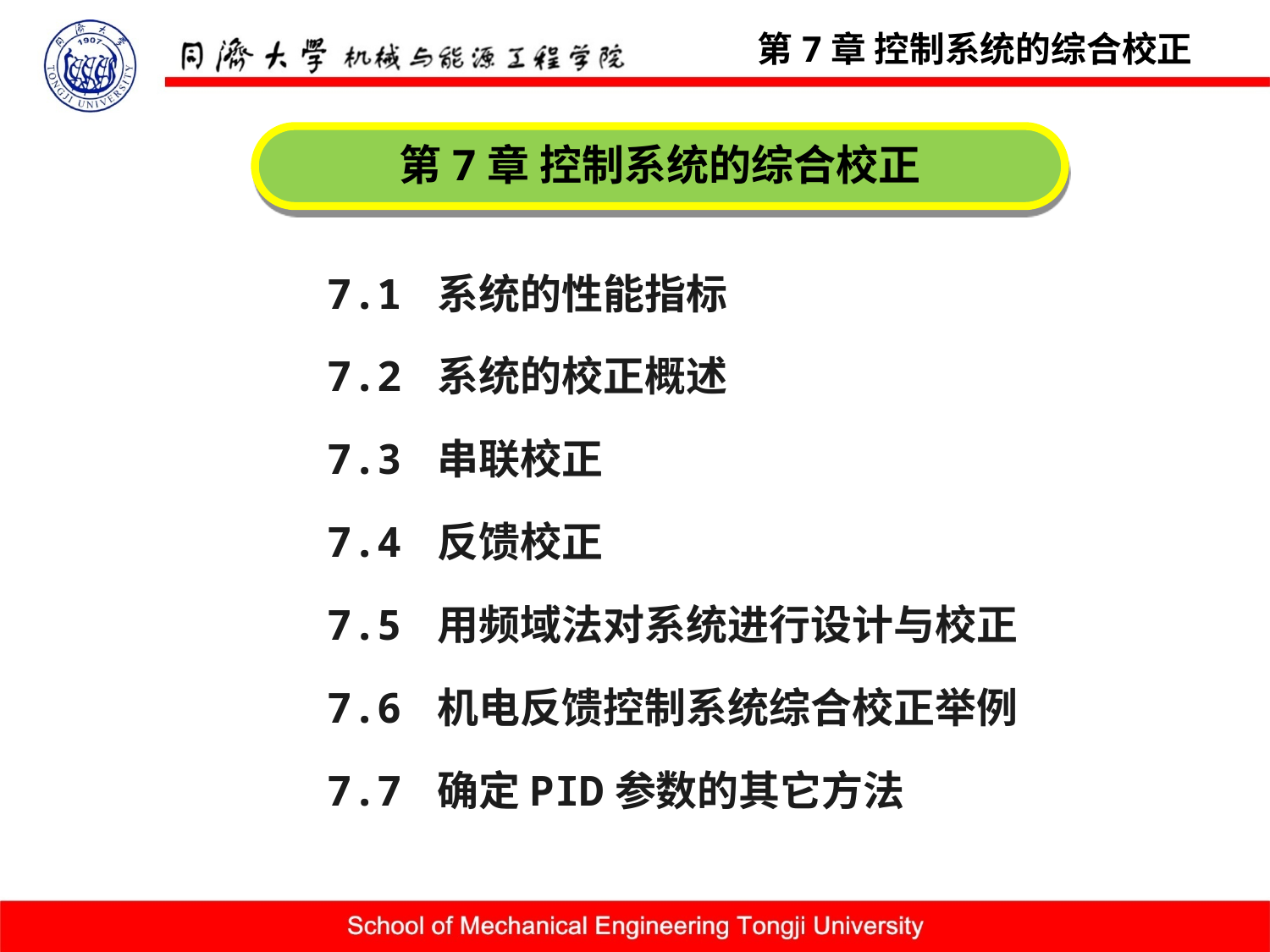

第7章 控制系统的综合校正

第7章 控制系统的综合校正
7.1 系统的性能指标
7.2 系统的校正概述
7.3 串联校正
7.4 反馈校正
7.5 用频域法对系统进行设计与校正
7.6 机电反馈控制系统综合校正举例
7.7 确定PID参数的其它方法